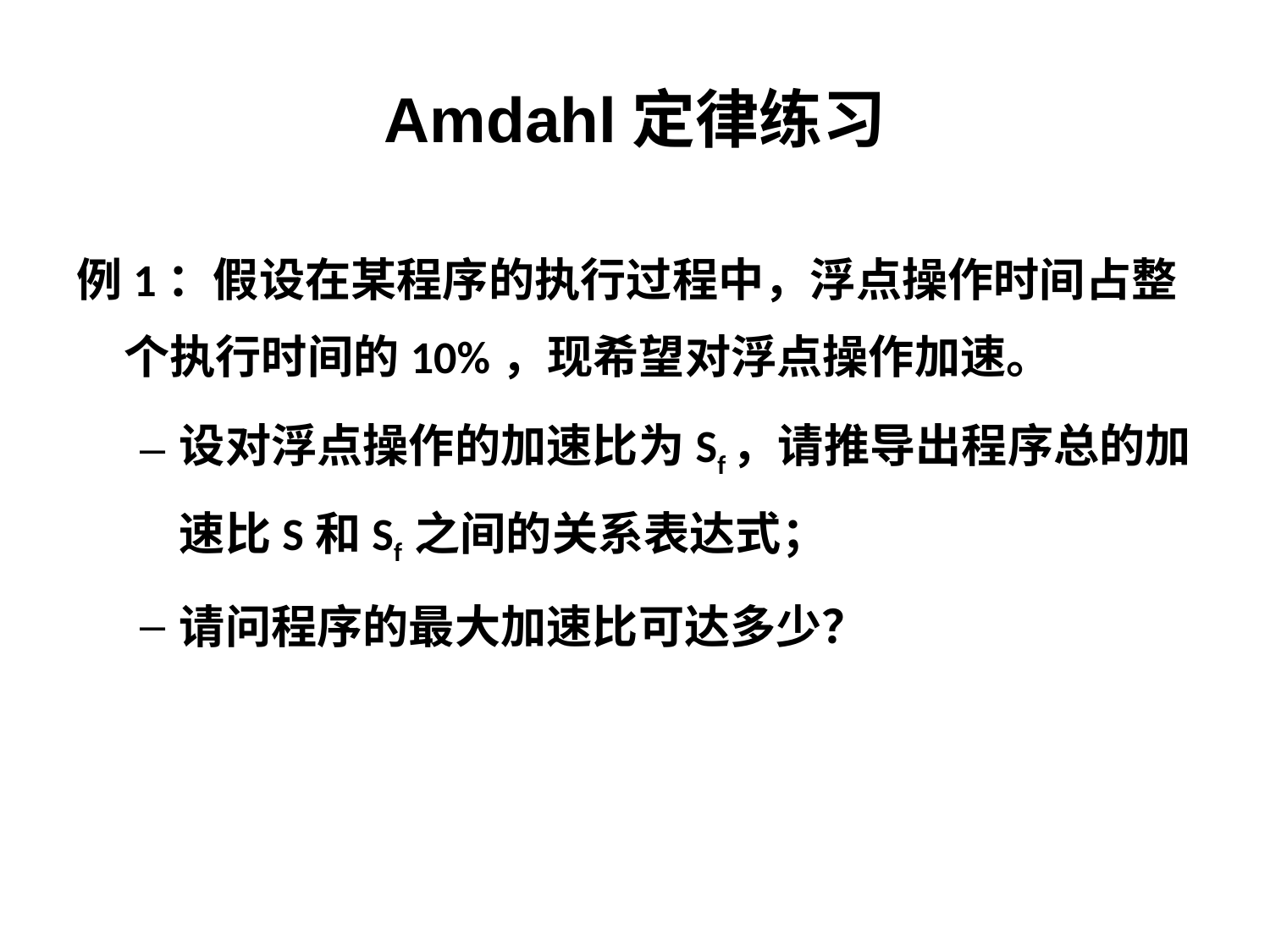

Amdahl定律练习
例1：假设在某程序的执行过程中，浮点操作时间占整个执行时间的10%，现希望对浮点操作加速。
设对浮点操作的加速比为Sf，请推导出程序总的加速比S和Sf 之间的关系表达式；
请问程序的最大加速比可达多少？